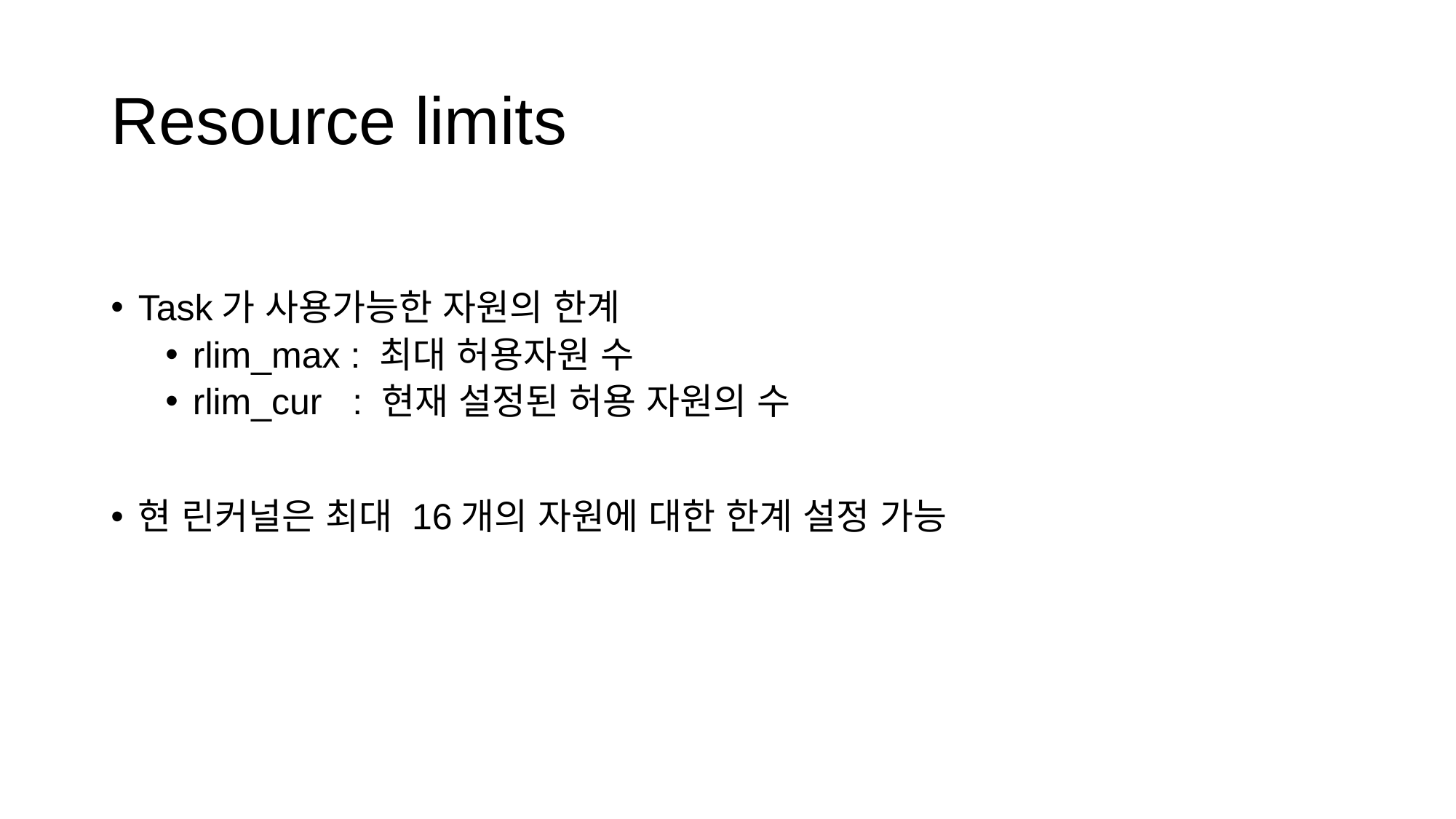

# Resource limits

Task가 사용가능한 자원의 한계
rlim_max : 최대 허용자원 수
rlim_cur   : 현재 설정된 허용 자원의 수

현 린커널은 최대 16개의 자원에 대한 한계 설정 가능